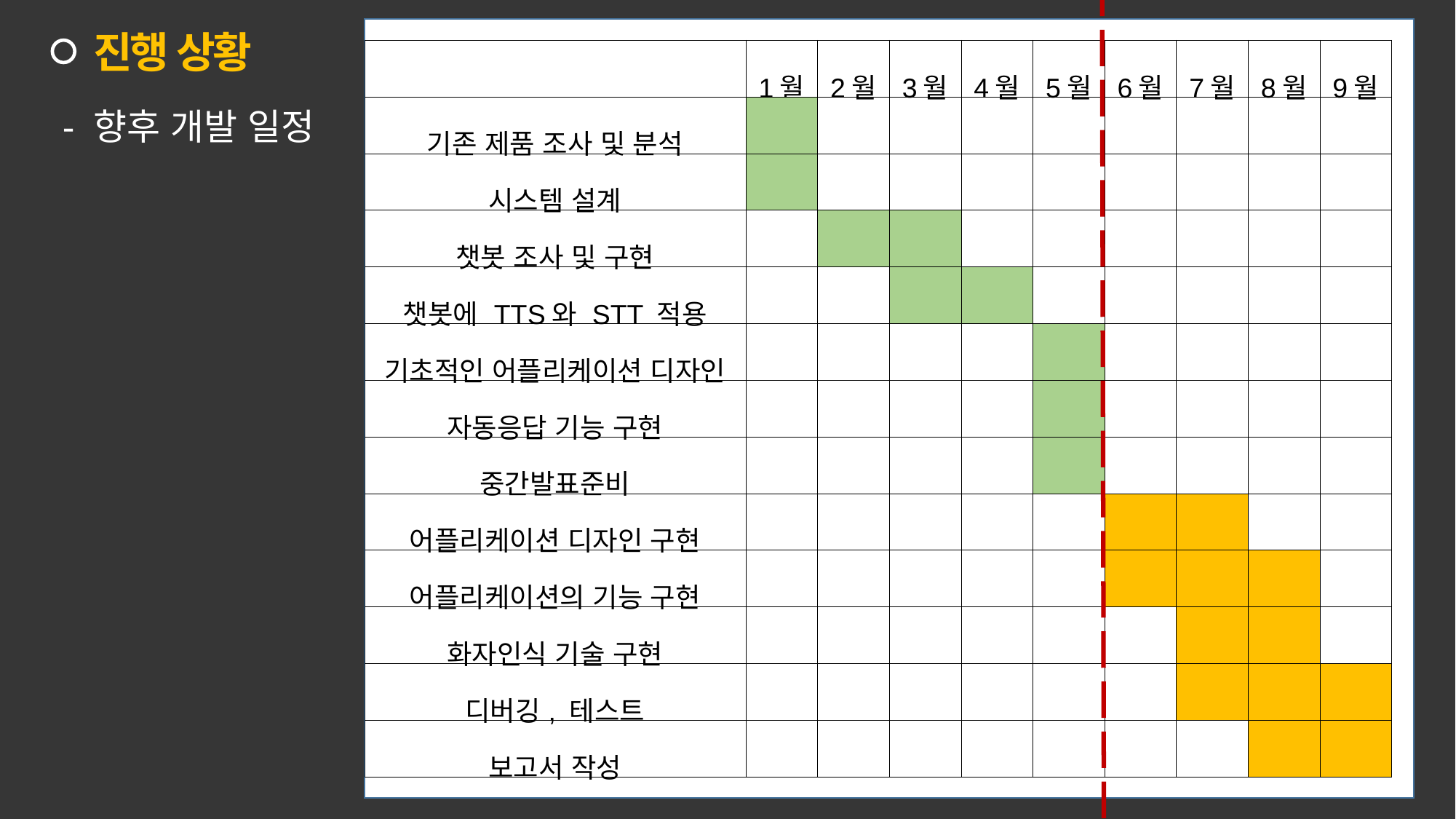

진행 상황

|  | 1월 | 2월 | 3월 | 4월 | 5월 | 6월 | 7월 | 8월 | 9월 |
| --- | --- | --- | --- | --- | --- | --- | --- | --- | --- |
| 기존 제품 조사 및 분석 |  |  |  |  |  |  |  |  |  |
| 시스템 설계 |  |  |  |  |  |  |  |  |  |
| 챗봇 조사 및 구현 |  |  |  |  |  |  |  |  |  |
| 챗봇에 TTS와 STT 적용 |  |  |  |  |  |  |  |  |  |
| 기초적인 어플리케이션 디자인 |  |  |  |  |  |  |  |  |  |
| 자동응답 기능 구현 |  |  |  |  |  |  |  |  |  |
| 중간발표준비 |  |  |  |  |  |  |  |  |  |
| 어플리케이션 디자인 구현 |  |  |  |  |  |  |  |  |  |
| 어플리케이션의 기능 구현 |  |  |  |  |  |  |  |  |  |
| 화자인식 기술 구현 |  |  |  |  |  |  |  |  |  |
| 디버깅, 테스트 |  |  |  |  |  |  |  |  |  |
| 보고서 작성 |  |  |  |  |  |  |  |  |  |
- 향후 개발 일정